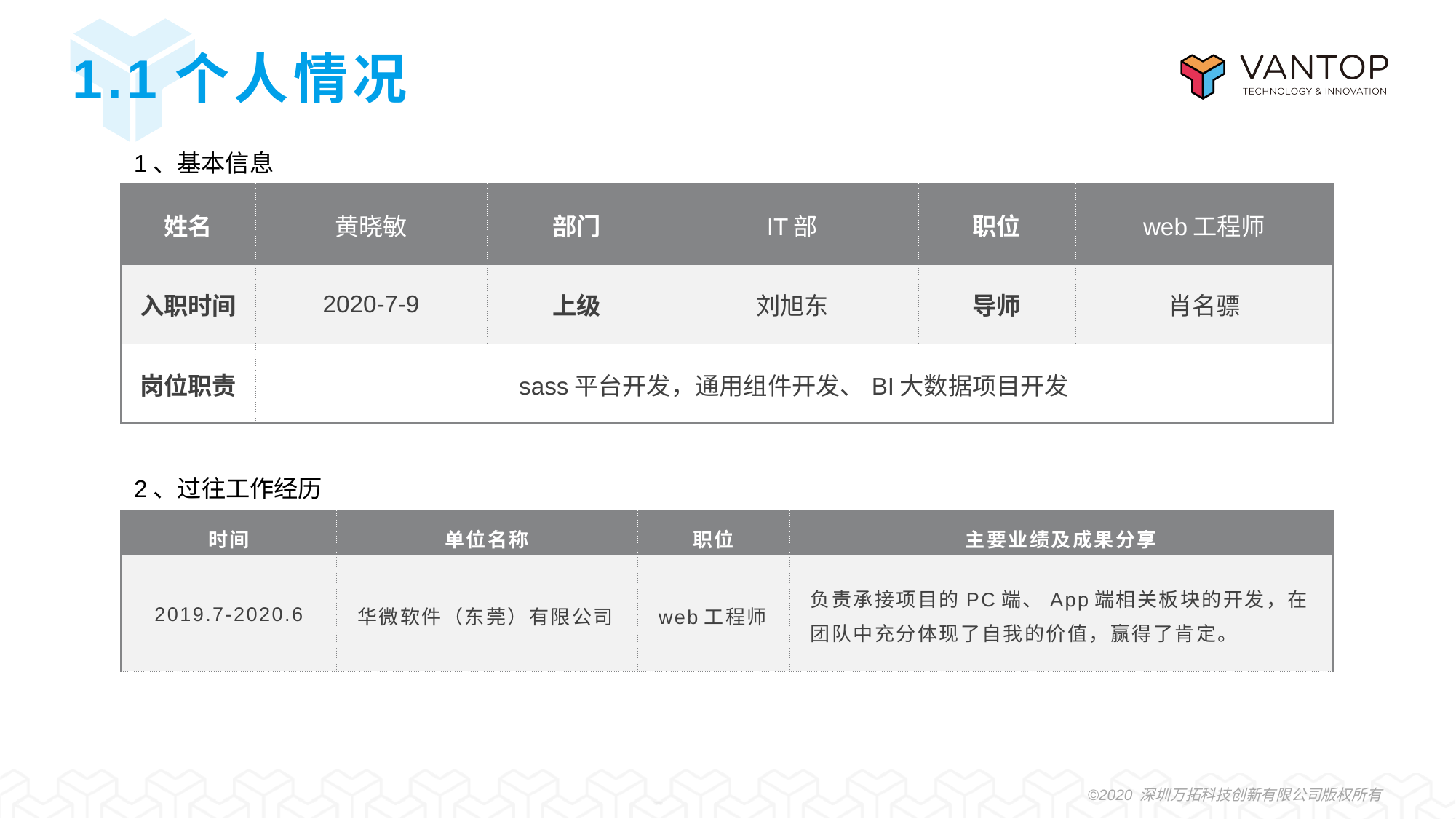

# 1.1个人情况
1、基本信息
| 姓名 | 黄晓敏 | 部门 | IT部 | 职位 | web工程师 |
| --- | --- | --- | --- | --- | --- |
| 入职时间 | 2020-7-9 | 上级 | 刘旭东 | 导师 | 肖名骠 |
| 岗位职责 | sass平台开发，通用组件开发、BI大数据项目开发 |  |  |  |  |
2、过往工作经历
| 时间 | 单位名称 | 职位 | 主要业绩及成果分享 |
| --- | --- | --- | --- |
| 2019.7-2020.6 | 华微软件（东莞）有限公司 | web工程师 | 负责承接项目的PC端、App端相关板块的开发，在团队中充分体现了自我的价值，赢得了肯定。 |